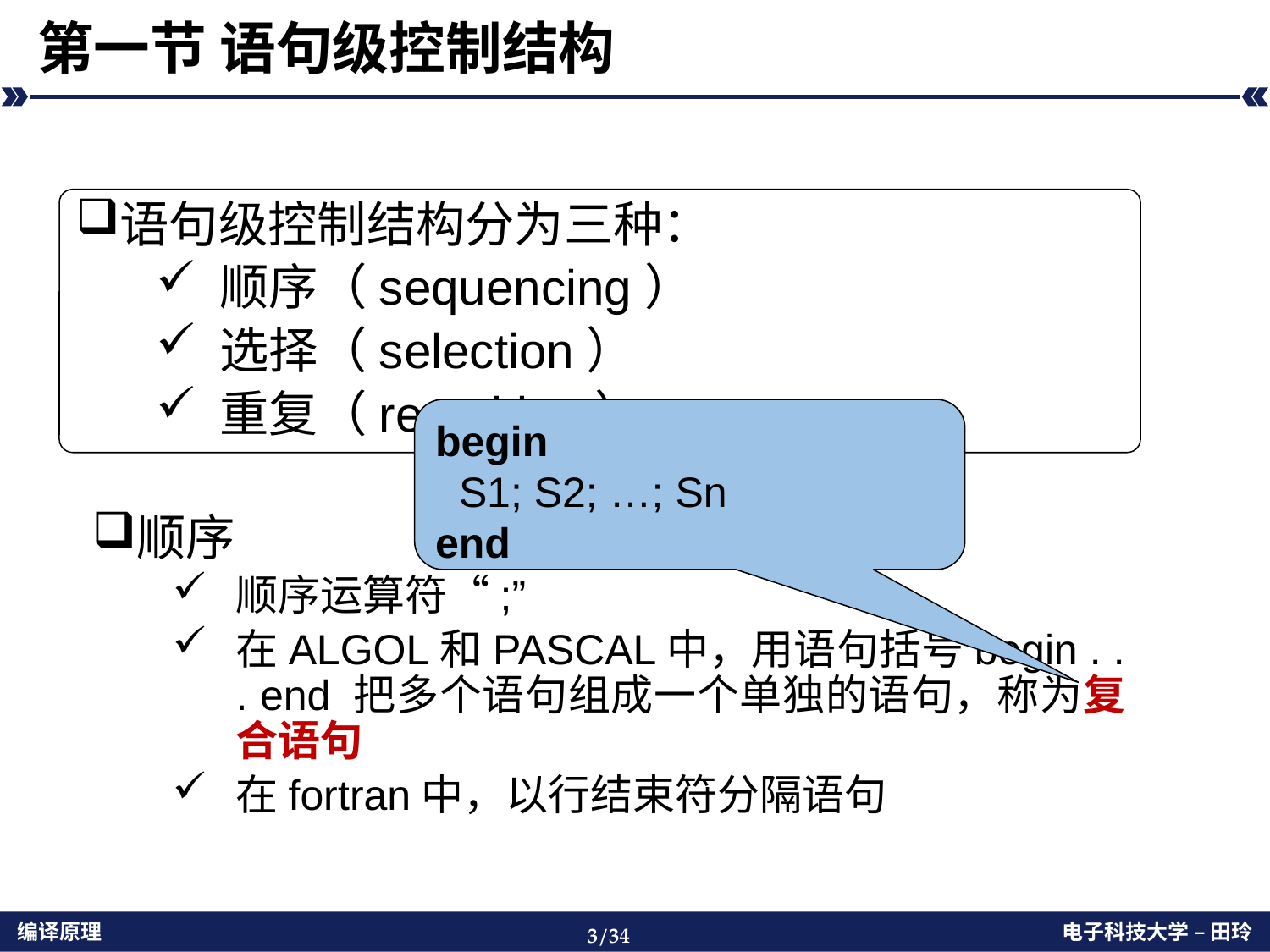

# 第一节 语句级控制结构
语句级控制结构分为三种：
顺序（sequencing）
选择（selection）
重复（repetition）
begin
  S1; S2; …; Sn
end
顺序
顺序运算符“;”
在ALGOL和PASCAL中，用语句括号begin . . . end 把多个语句组成一个单独的语句，称为复合语句
在fortran中，以行结束符分隔语句